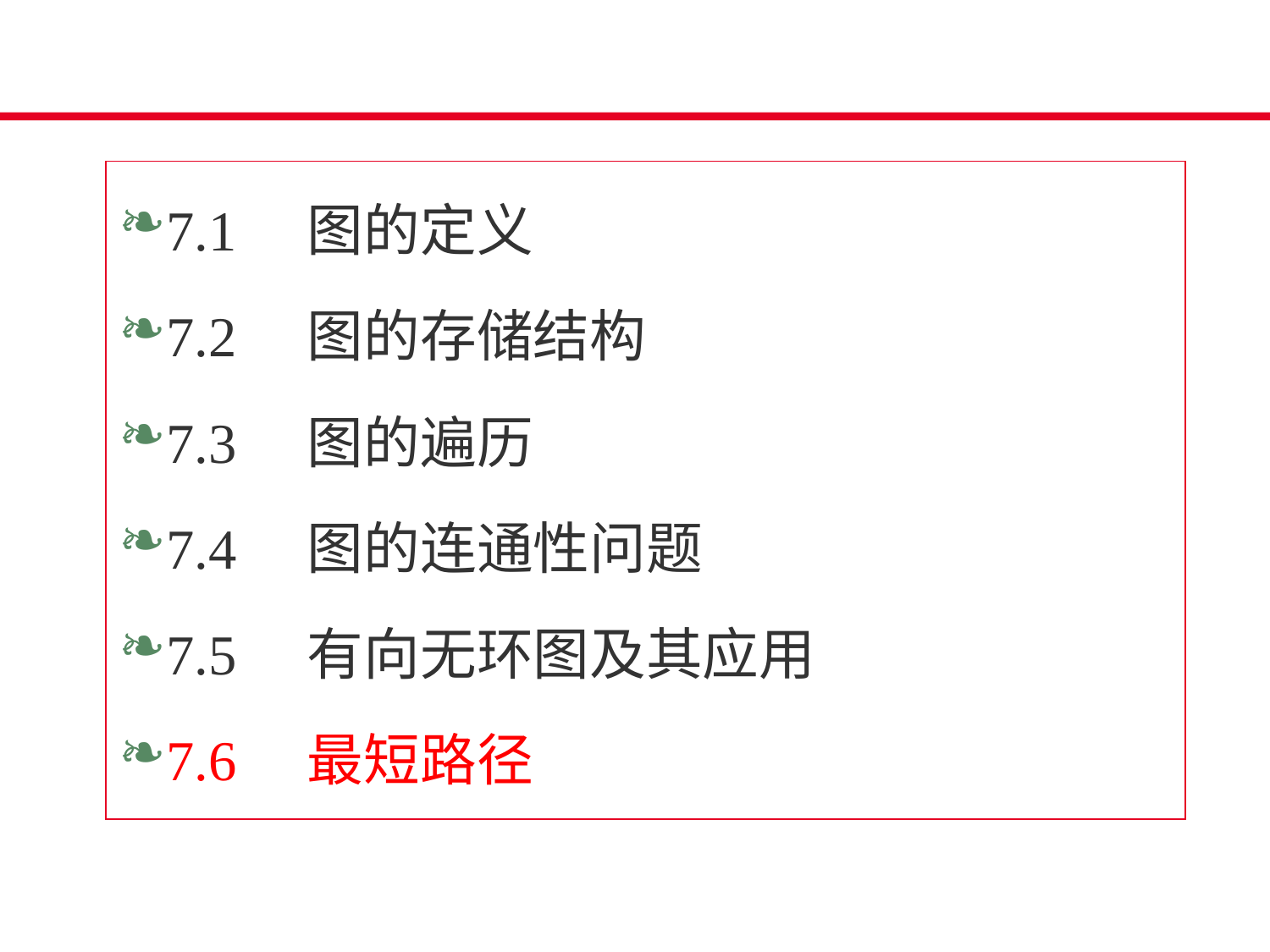

7.1　图的定义
7.2　图的存储结构
7.3　图的遍历
7.4    图的连通性问题
7.5    有向无环图及其应用
7.6    最短路径